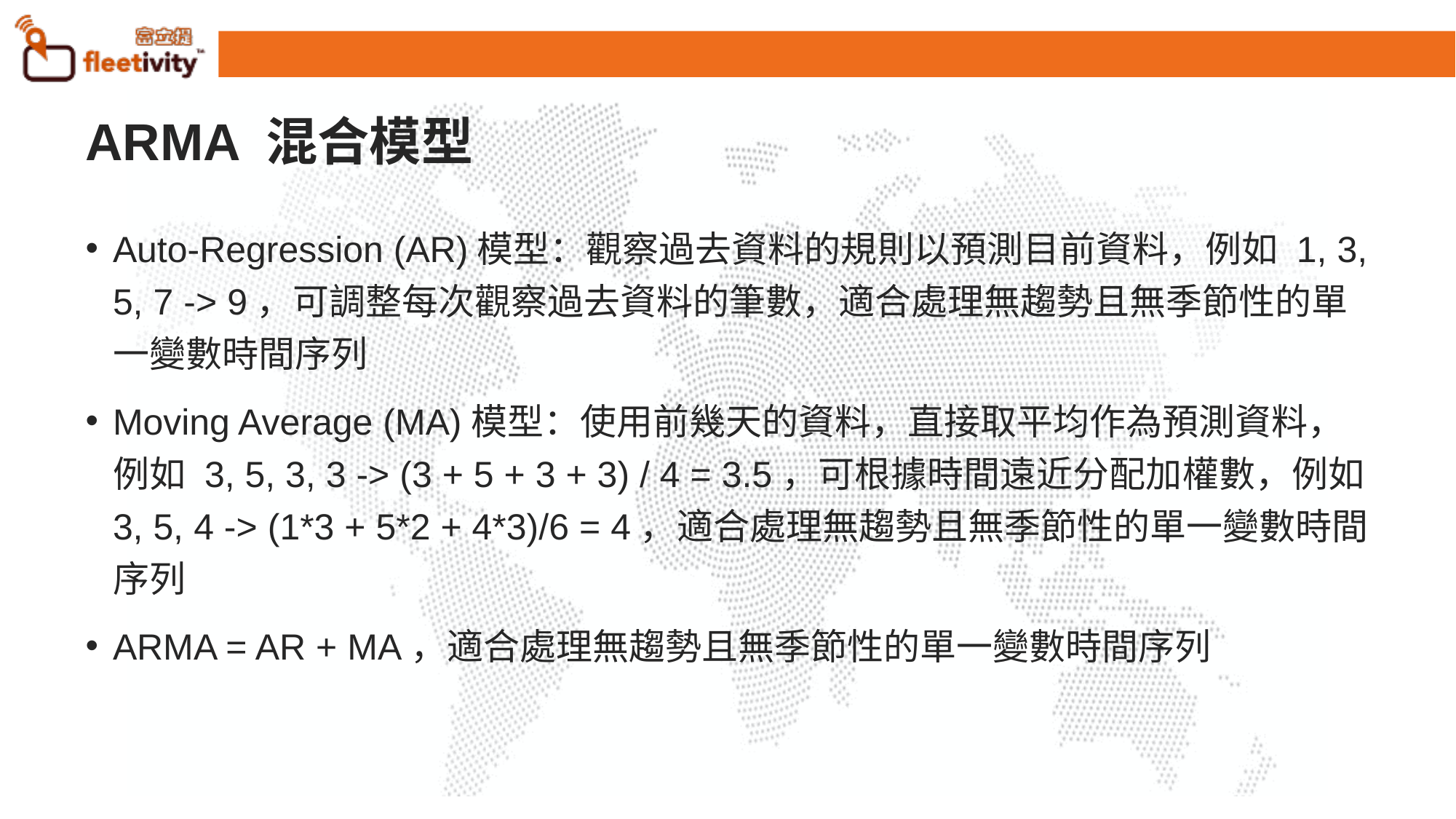

# ARMA 混合模型
Auto-Regression (AR)模型：觀察過去資料的規則以預測目前資料，例如 1, 3, 5, 7 -> 9，可調整每次觀察過去資料的筆數，適合處理無趨勢且無季節性的單一變數時間序列
Moving Average (MA)模型：使用前幾天的資料，直接取平均作為預測資料，例如 3, 5, 3, 3 -> (3 + 5 + 3 + 3) / 4 = 3.5，可根據時間遠近分配加權數，例如 3, 5, 4 -> (1*3 + 5*2 + 4*3)/6 = 4，適合處理無趨勢且無季節性的單一變數時間序列
ARMA = AR + MA，適合處理無趨勢且無季節性的單一變數時間序列